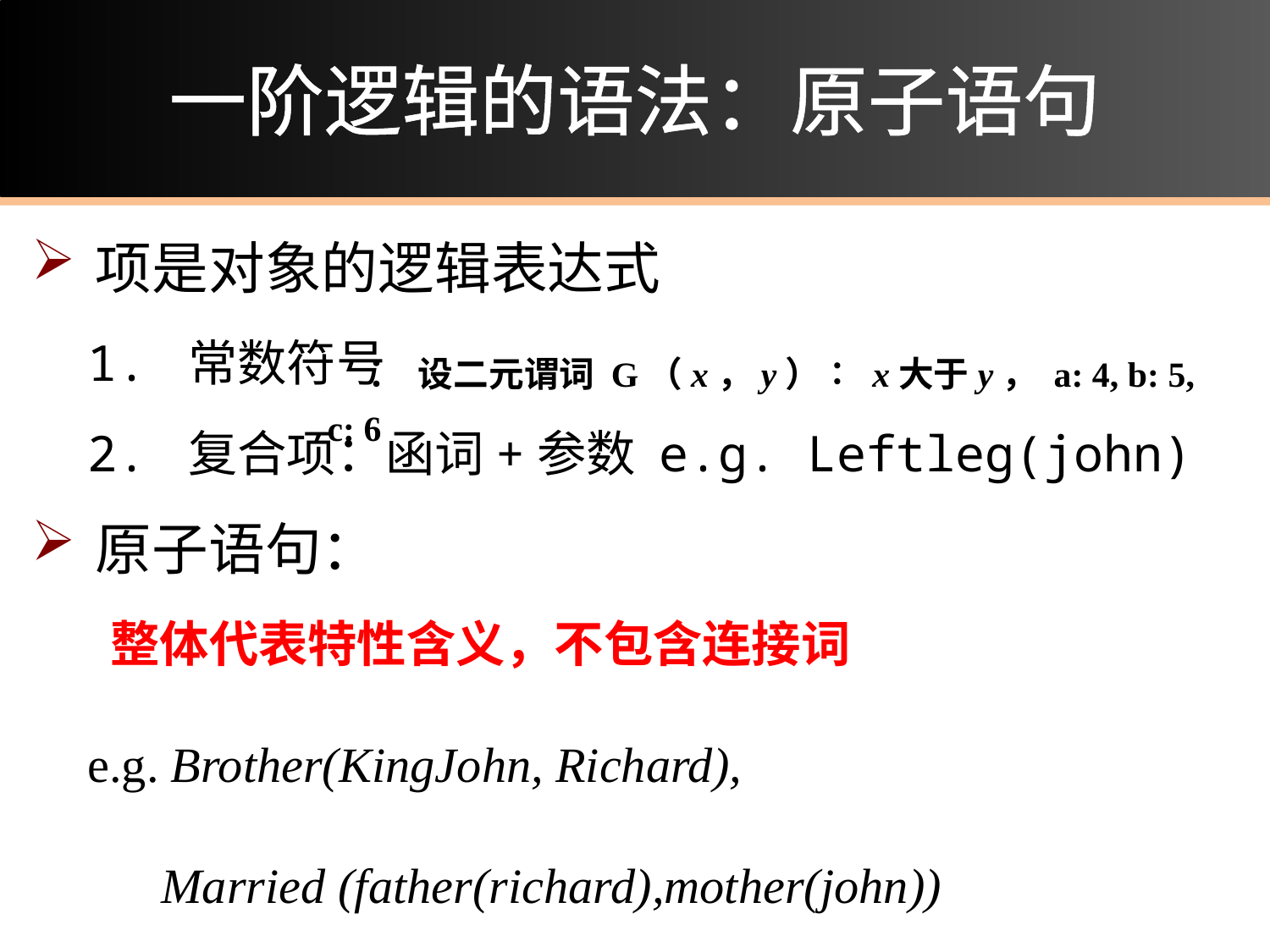

# 一阶逻辑的语法：原子语句
项是对象的逻辑表达式
1. 常数符号
2. 复合项：函词+参数 e.g. Leftleg(john)
原子语句：
 整体代表特性含义，不包含连接词
e.g. Brother(KingJohn, Richard),
      Married (father(richard),mother(john))

   ： 设二元谓词 G（x，y）∶ x大于y， a: 4, b: 5, c: 6